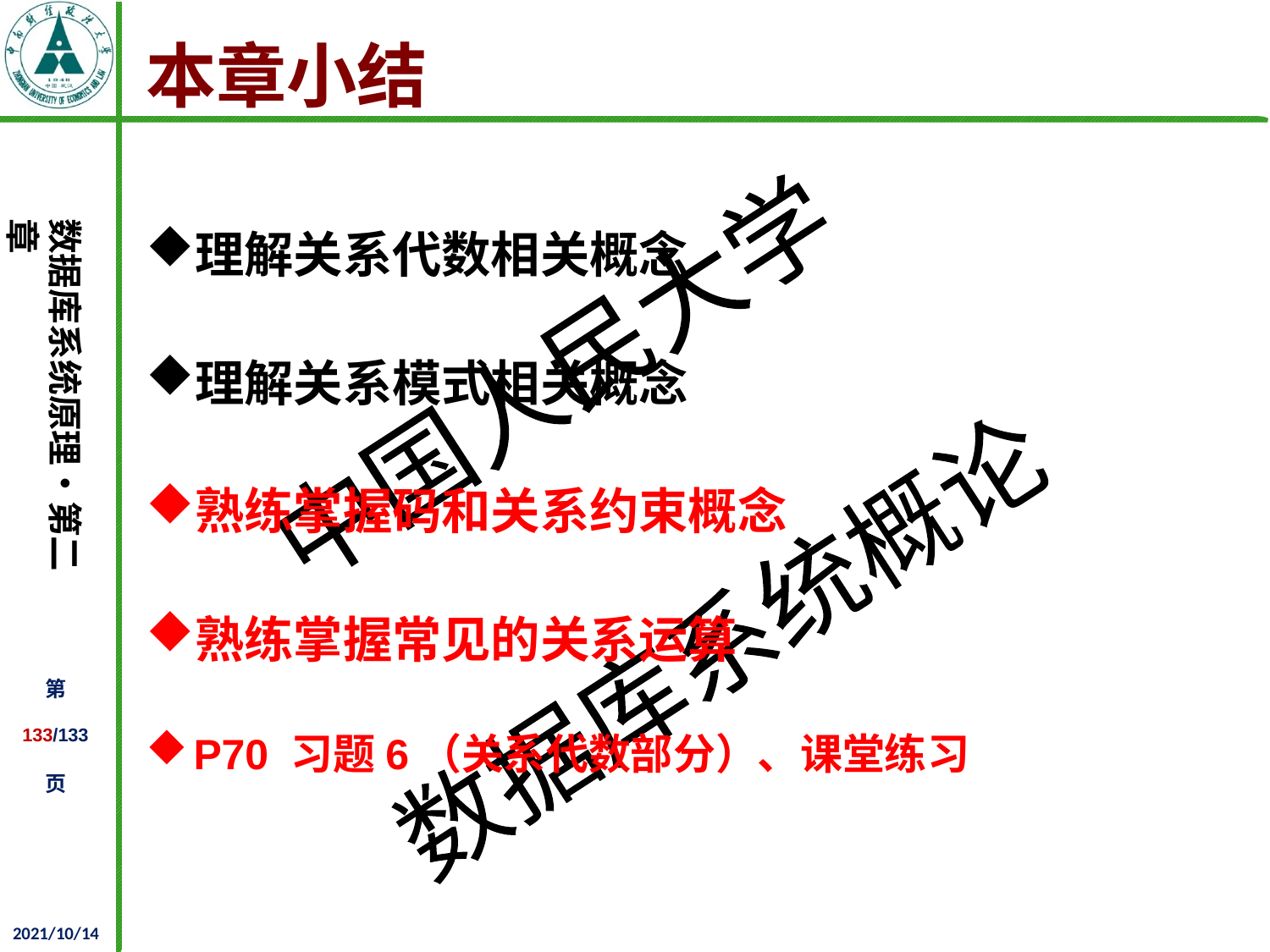

# 本章小结
理解关系代数相关概念
理解关系模式相关概念
熟练掌握码和关系约束概念
熟练掌握常见的关系运算
P70 习题6（关系代数部分）、课堂练习
2021/10/14